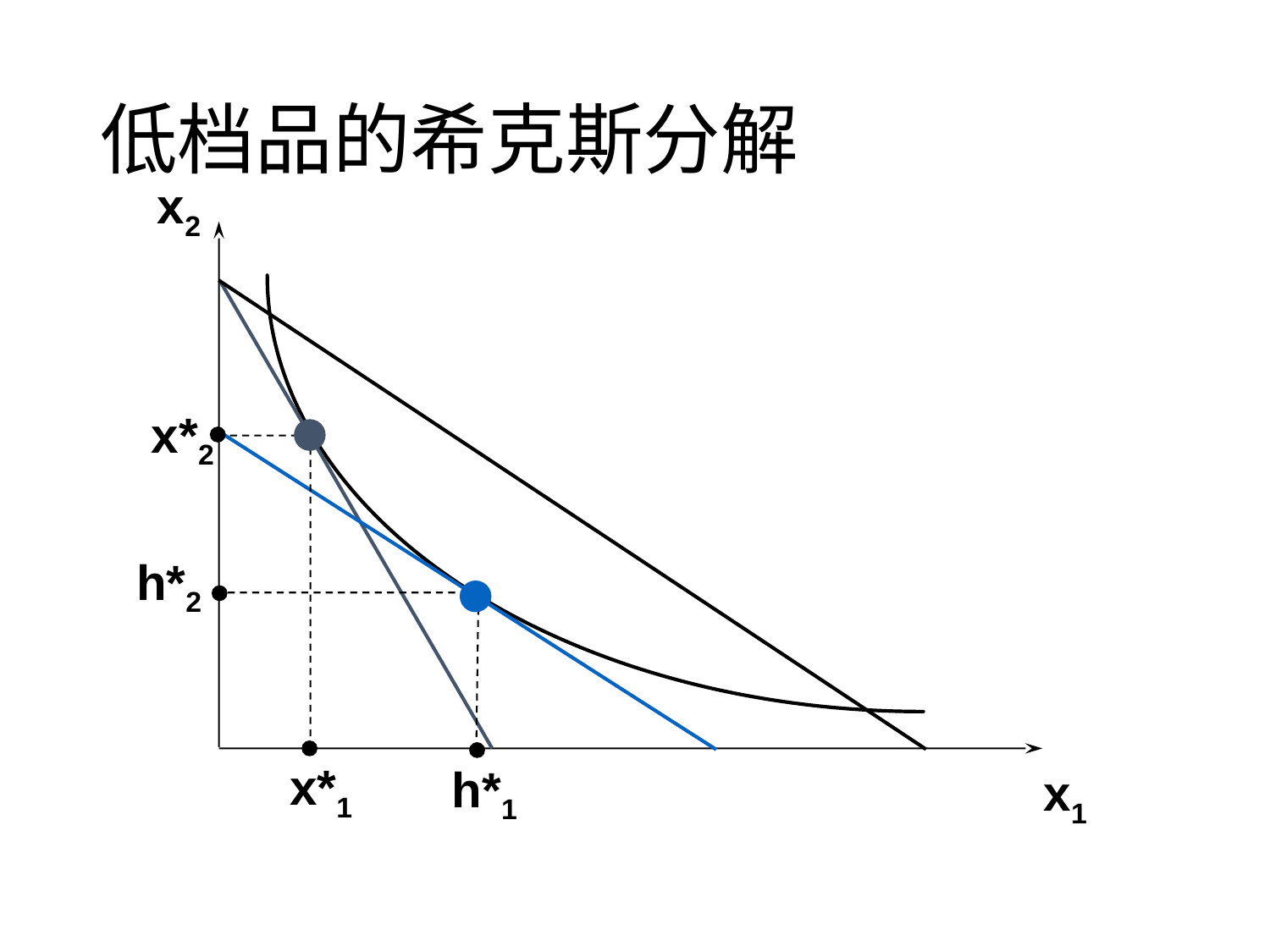

# 低档品的希克斯分解
x2

x*2

h*2

x*1
h*1
x1